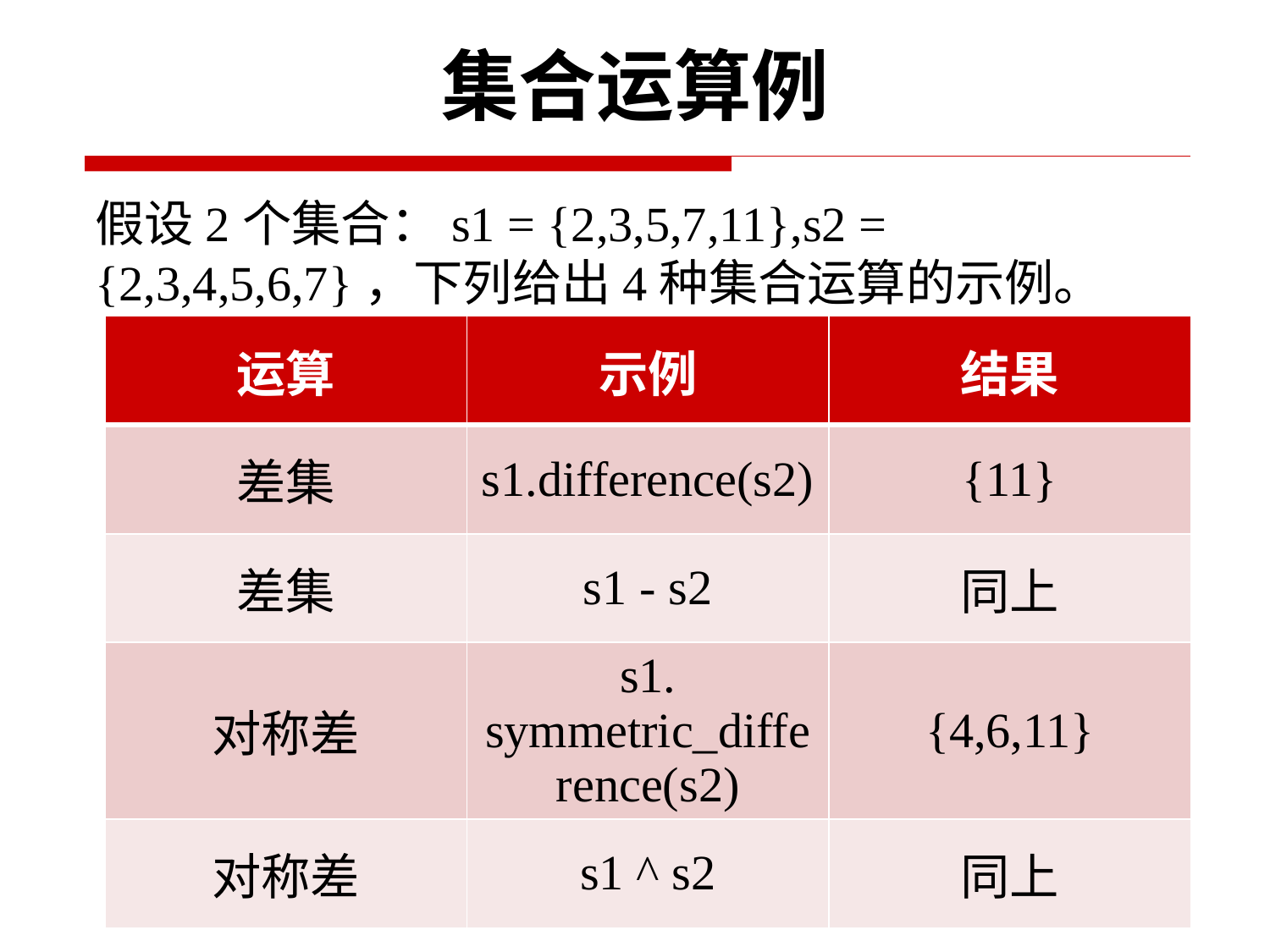

# 集合运算例
假设2个集合：s1 = {2,3,5,7,11},s2 = {2,3,4,5,6,7}，下列给出4种集合运算的示例。

| 运算 | 示例 | 结果 |
| --- | --- | --- |
| 差集 | s1.difference(s2) | {11} |
| 差集 | s1 - s2 | 同上 |
| 对称差 | s1. symmetric\_difference(s2) | {4,6,11} |
| 对称差 | s1 ^ s2 | 同上 |
55